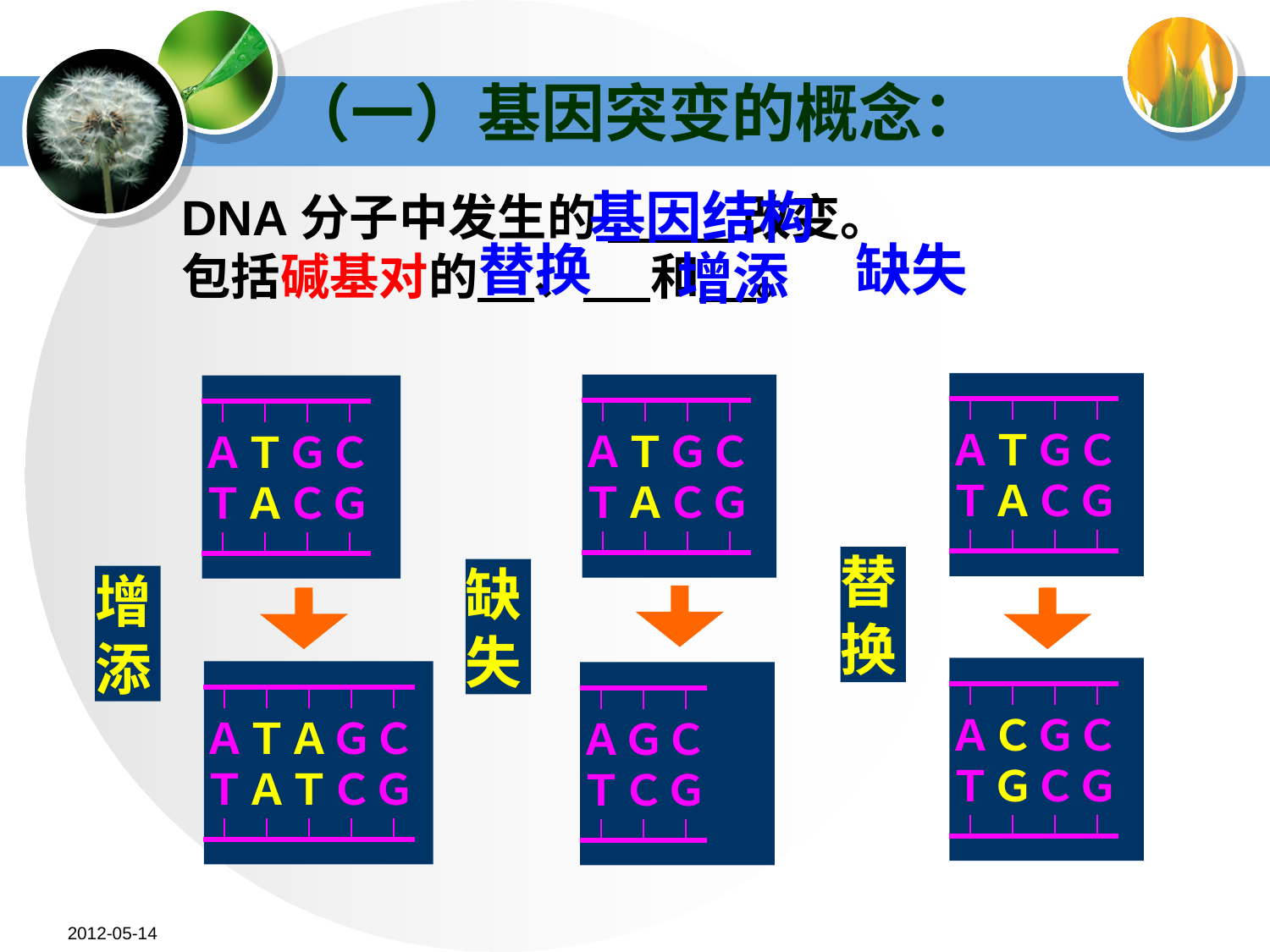

（一）基因突变的概念：
基因结构
DNA分子中发生的             改变。
包括碱基对的     、      和     。
替换
缺失
增添
┯┯┯┯
ＡＴＧＣ
ＴＡＣＧ
┷┷┷┷

┯┯┯┯
ＡＣＧＣ
ＴＧＣＧ
┷┷┷┷
┯┯┯┯
ＡＴＧＣ
ＴＡＣＧ
┷┷┷┷

┯┯┯
ＡＧＣ
ＴＣＧ
┷┷┷
┯┯┯┯
ＡＴＧＣ
ＴＡＣＧ
┷┷┷┷

┯┯┯┯┯
ＡＴＡＧＣ
ＴＡＴＣＧ
┷┷┷┷┷
替换
缺失
增添

2012-05-14